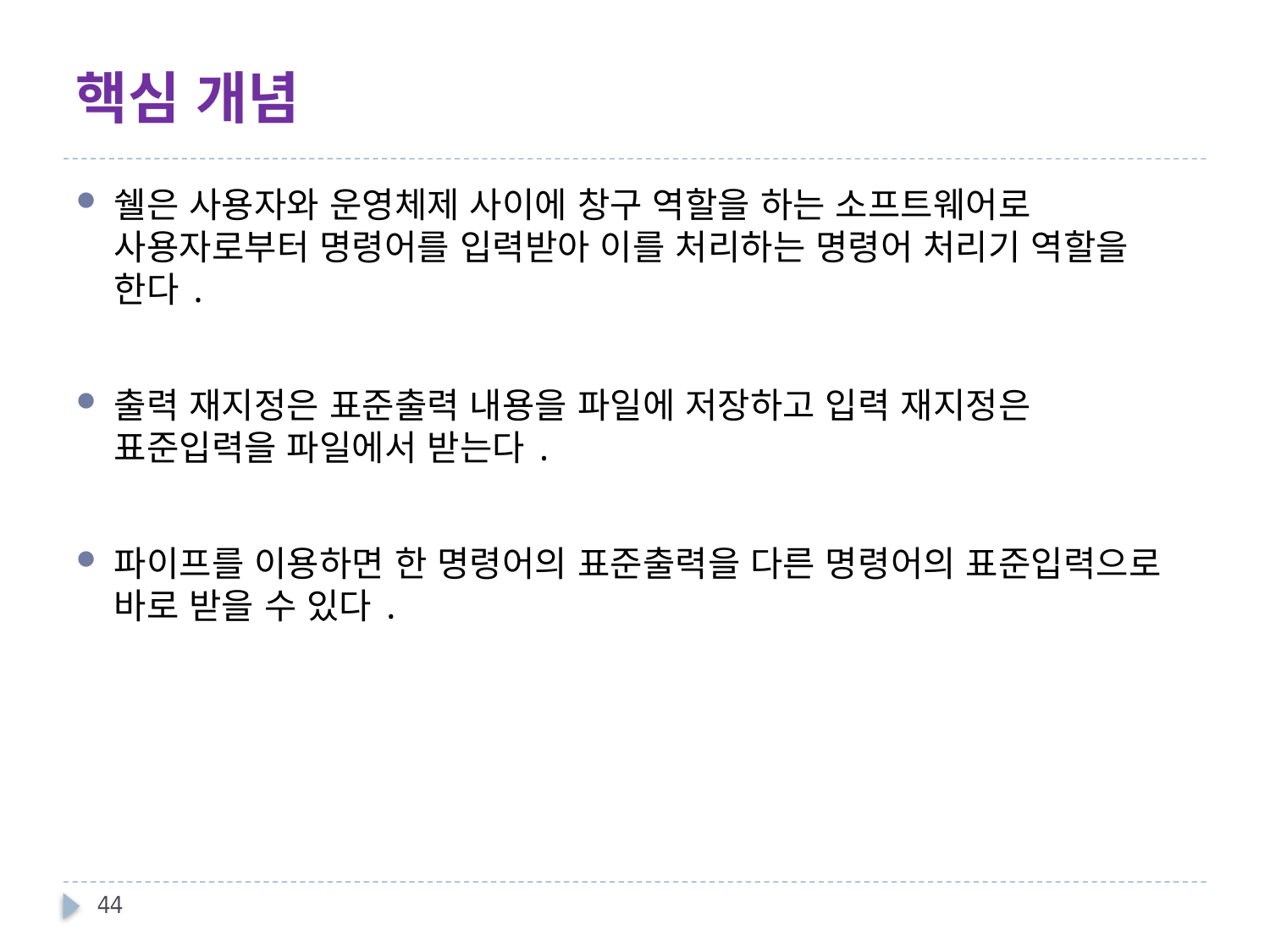

# 핵심 개념
쉘은 사용자와 운영체제 사이에 창구 역할을 하는 소프트웨어로 사용자로부터 명령어를 입력받아 이를 처리하는 명령어 처리기 역할을 한다.

출력 재지정은 표준출력 내용을 파일에 저장하고 입력 재지정은 표준입력을 파일에서 받는다.

파이프를 이용하면 한 명령어의 표준출력을 다른 명령어의 표준입력으로 바로 받을 수 있다.

44